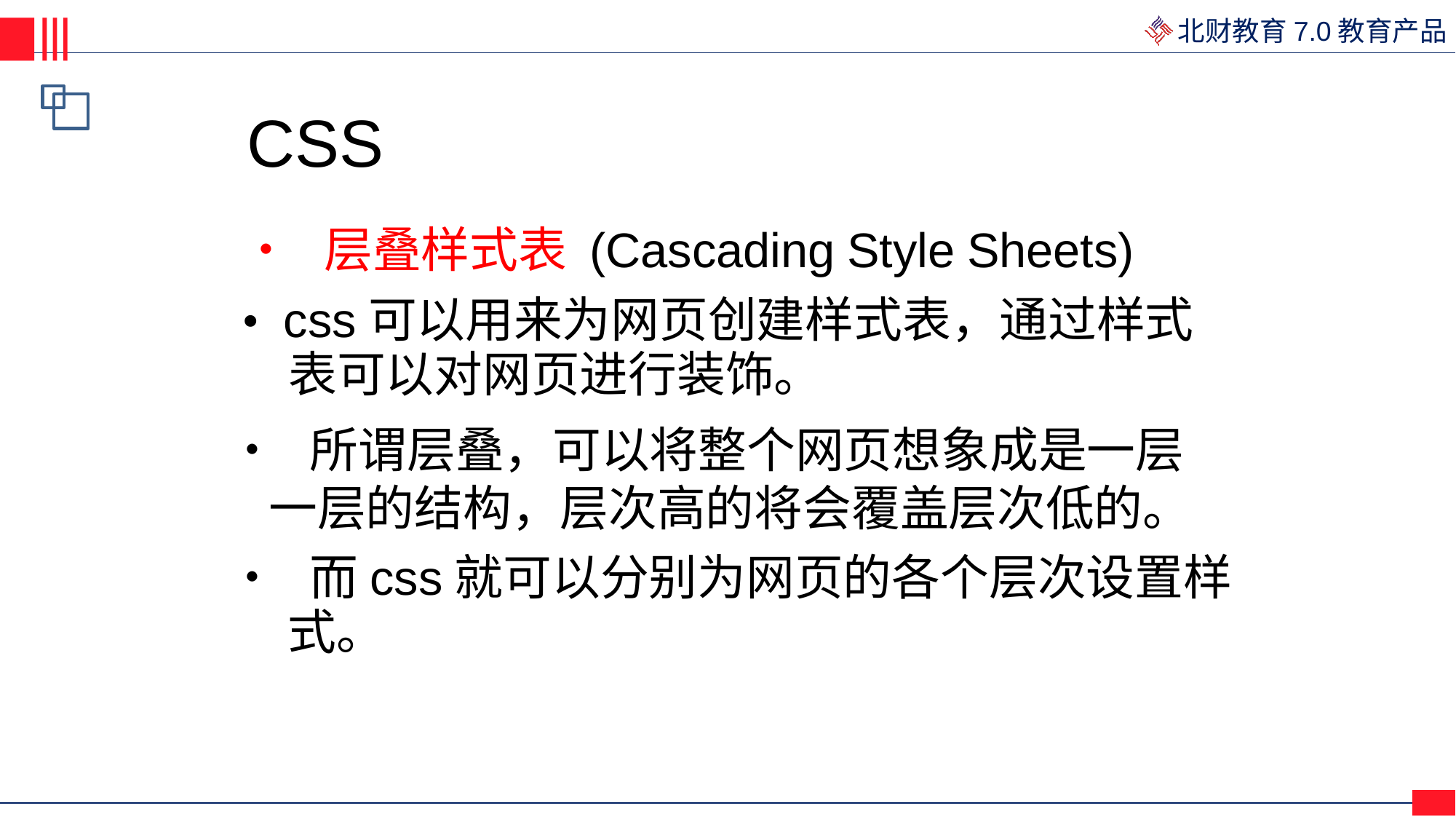

CSS
•  层叠样式表 (Cascading Style Sheets)
•  css可以用来为网页创建样式表，通过样式
表可以对网页进行装饰。
•  所谓层叠，可以将整个网页想象成是一层
	一层的结构，层次高的将会覆盖层次低的。
•  而css就可以分别为网页的各个层次设置样
式。